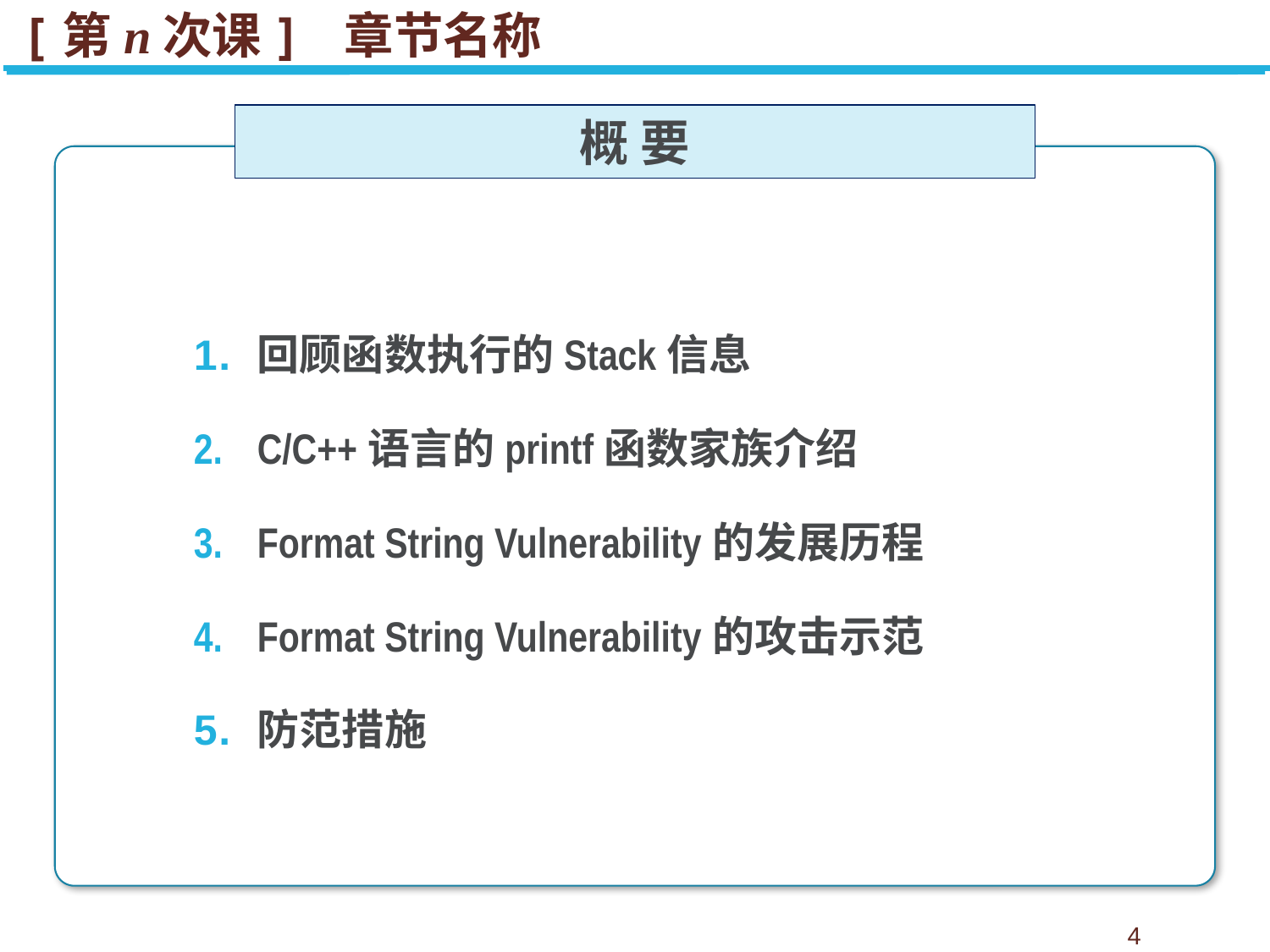

[第n次课] 章节名称

概 要

回顾函数执行的Stack信息
C/C++语言的printf函数家族介绍
Format String Vulnerability的发展历程
Format String Vulnerability的攻击示范
防范措施

4